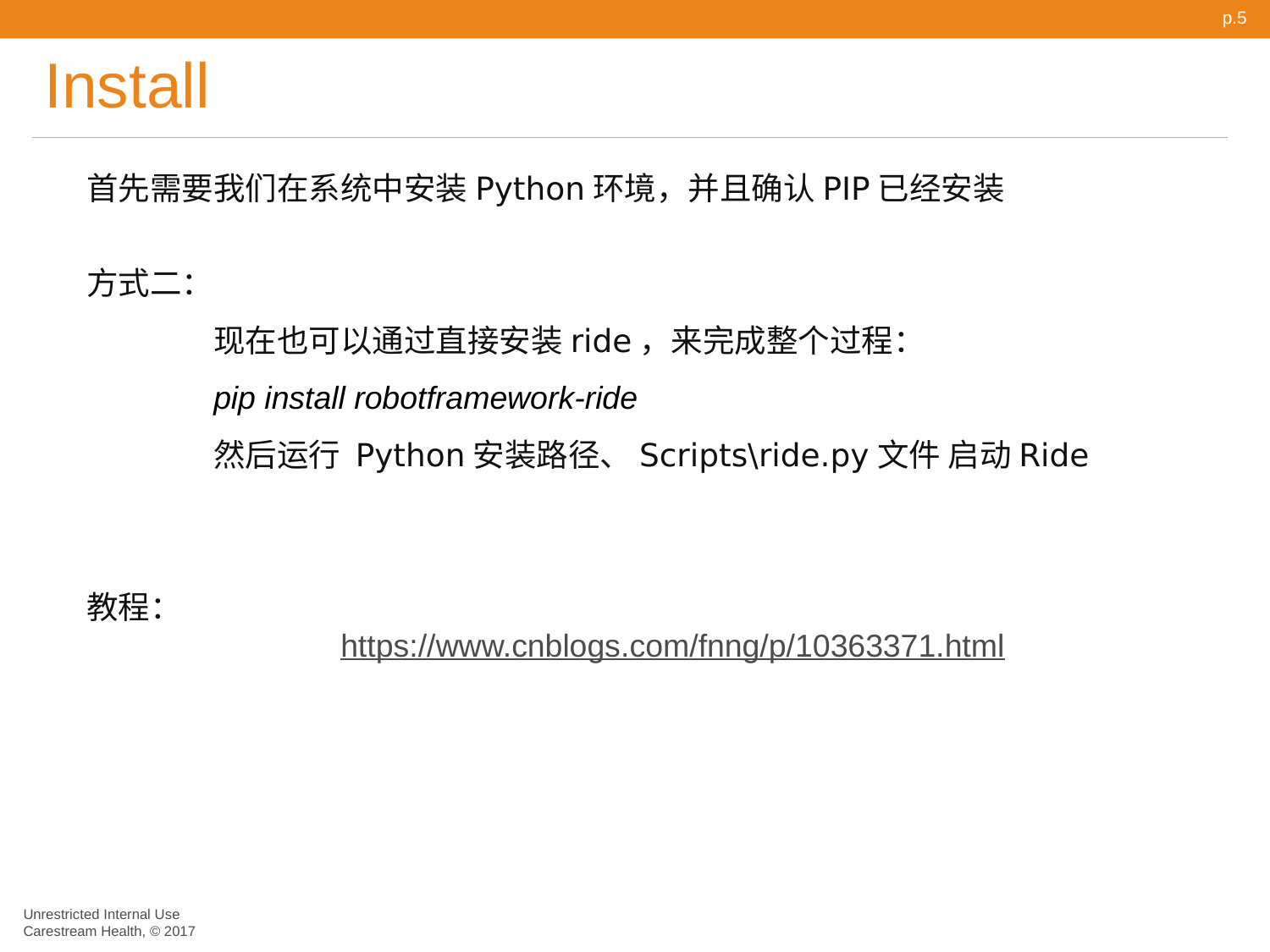

p.5
# Install
首先需要我们在系统中安装Python环境，并且确认PIP已经安装

方式二：
	现在也可以通过直接安装ride，来完成整个过程：
	pip install robotframework-ride
	然后运行 Python安装路径、Scripts\ride.py文件 启动Ride

教程：
		https://www.cnblogs.com/fnng/p/10363371.html

Unrestricted Internal Use
Carestream Health, © 2017